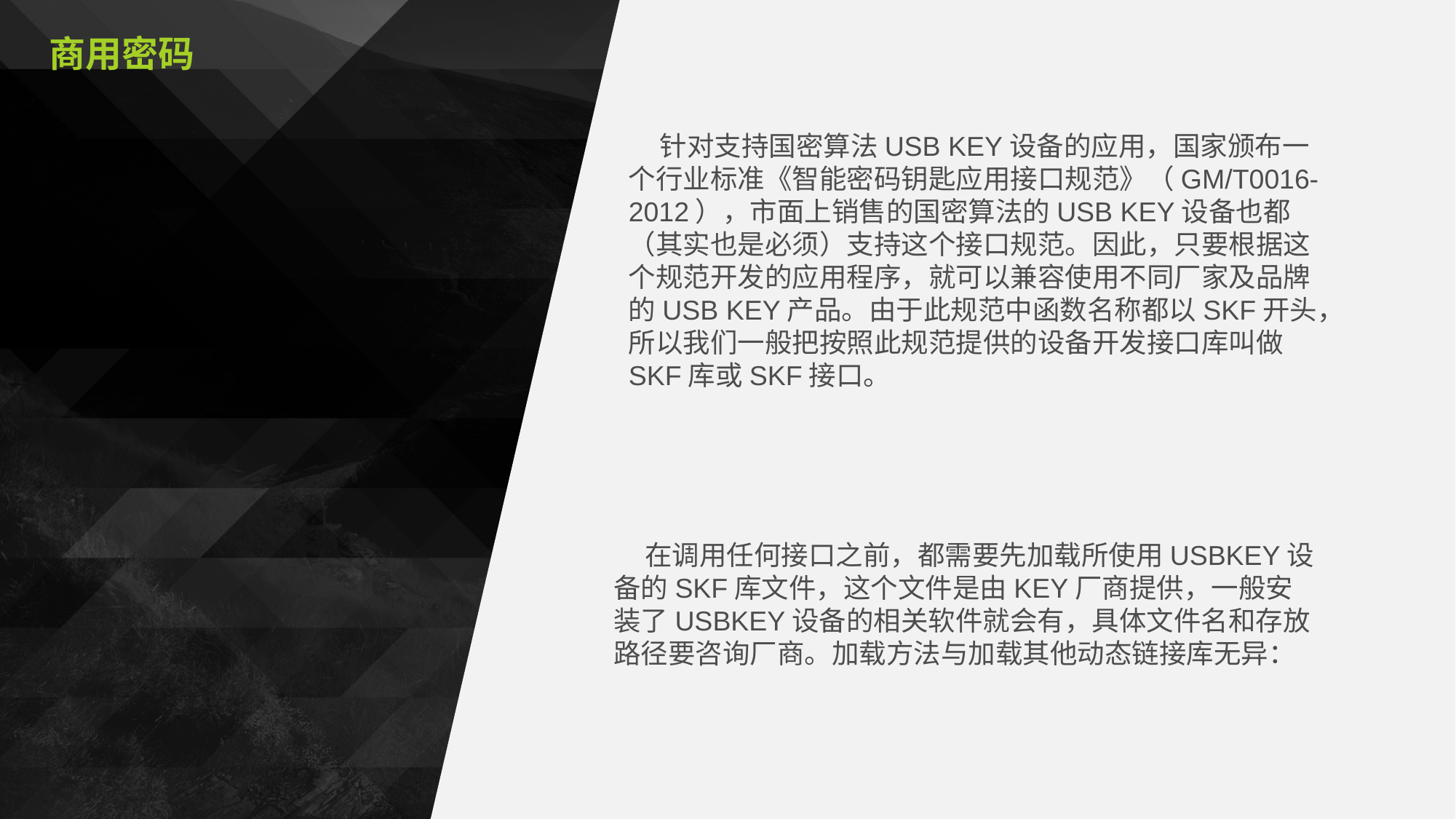

商用密码
    针对支持国密算法USB KEY设备的应用，国家颁布一个行业标准《智能密码钥匙应用接口规范》（GM/T0016-2012），市面上销售的国密算法的USB KEY设备也都（其实也是必须）支持这个接口规范。因此，只要根据这个规范开发的应用程序，就可以兼容使用不同厂家及品牌的USB KEY产品。由于此规范中函数名称都以SKF开头，所以我们一般把按照此规范提供的设备开发接口库叫做SKF库或SKF接口。
    在调用任何接口之前，都需要先加载所使用USBKEY设备的SKF库文件，这个文件是由KEY厂商提供，一般安装了USBKEY设备的相关软件就会有，具体文件名和存放路径要咨询厂商。加载方法与加载其他动态链接库无异：